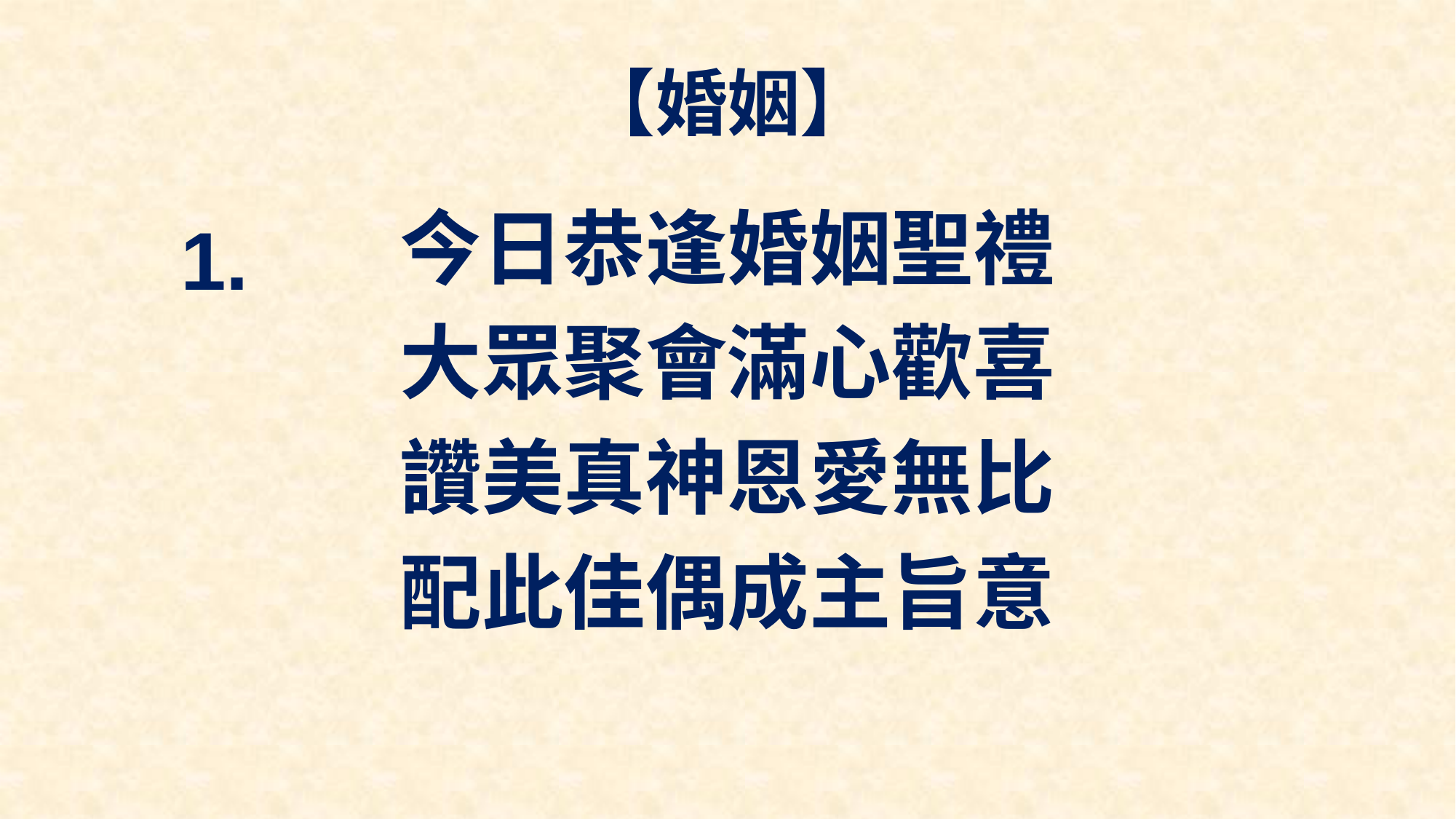

# 【婚姻】
今日恭逢婚姻聖禮
大眾聚會滿心歡喜
讚美真神恩愛無比
配此佳偶成主旨意
1.